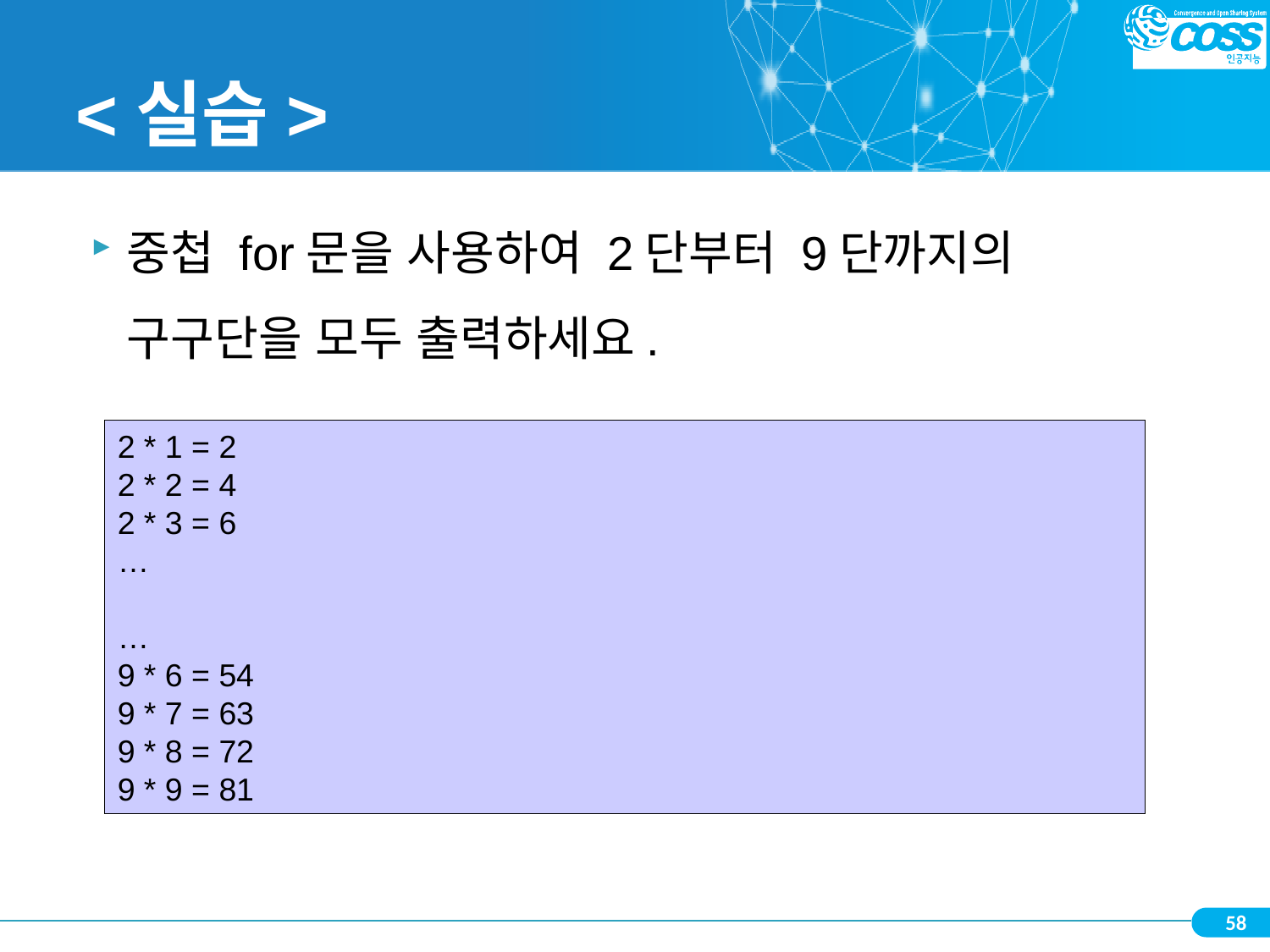

# <실습>
중첩 for문을 사용하여 2단부터 9단까지의 구구단을 모두 출력하세요.
2 * 1 = 2
2 * 2 = 4
2 * 3 = 6
…

…
9 * 6 = 54
9 * 7 = 63
9 * 8 = 72
9 * 9 = 81